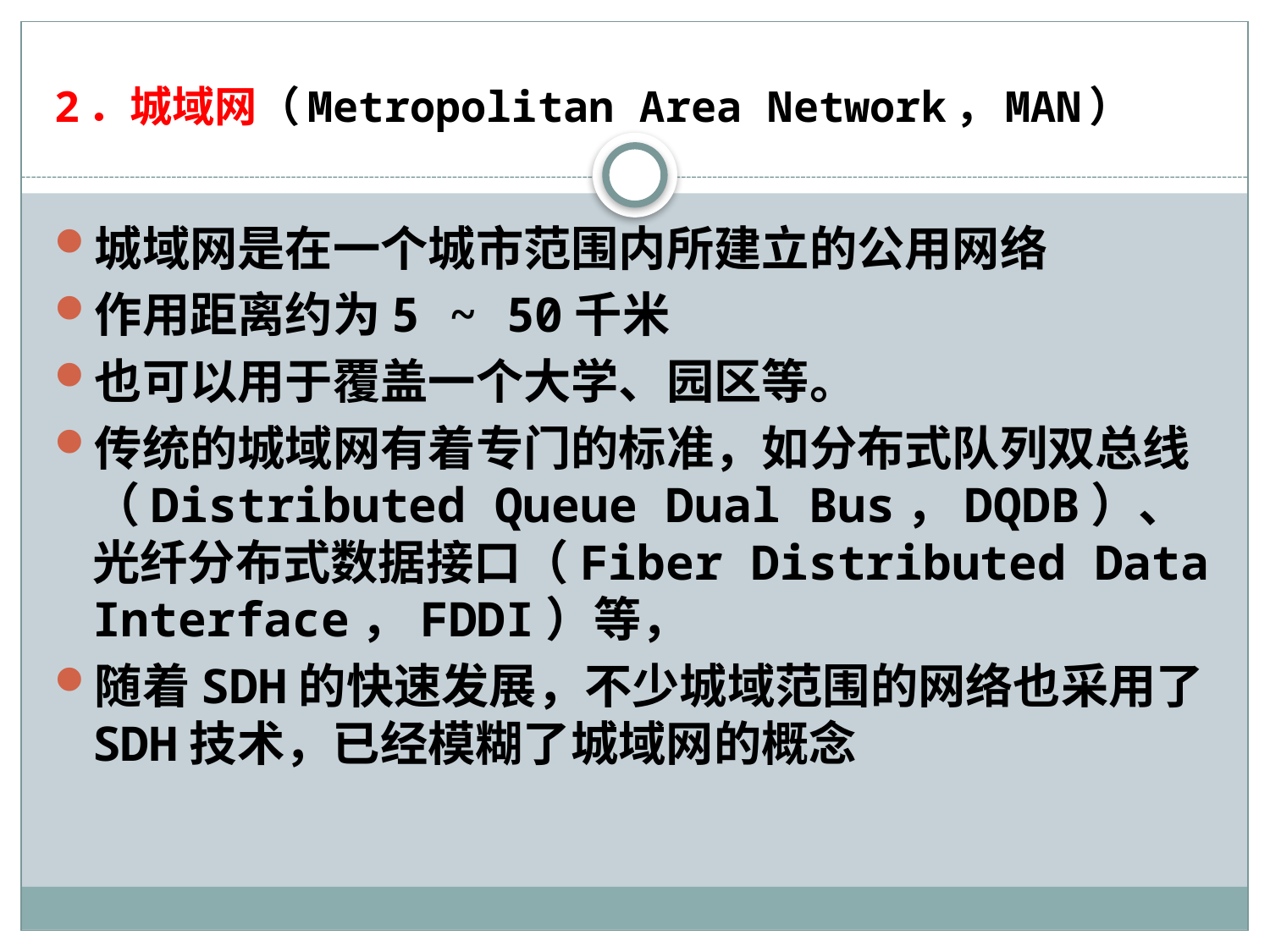

# 2．城域网（Metropolitan Area Network，MAN）
城域网是在一个城市范围内所建立的公用网络
作用距离约为5 ~ 50千米
也可以用于覆盖一个大学、园区等。
传统的城域网有着专门的标准，如分布式队列双总线（Distributed Queue Dual Bus，DQDB）、光纤分布式数据接口（Fiber Distributed Data Interface，FDDI）等，
随着SDH的快速发展，不少城域范围的网络也采用了SDH技术，已经模糊了城域网的概念